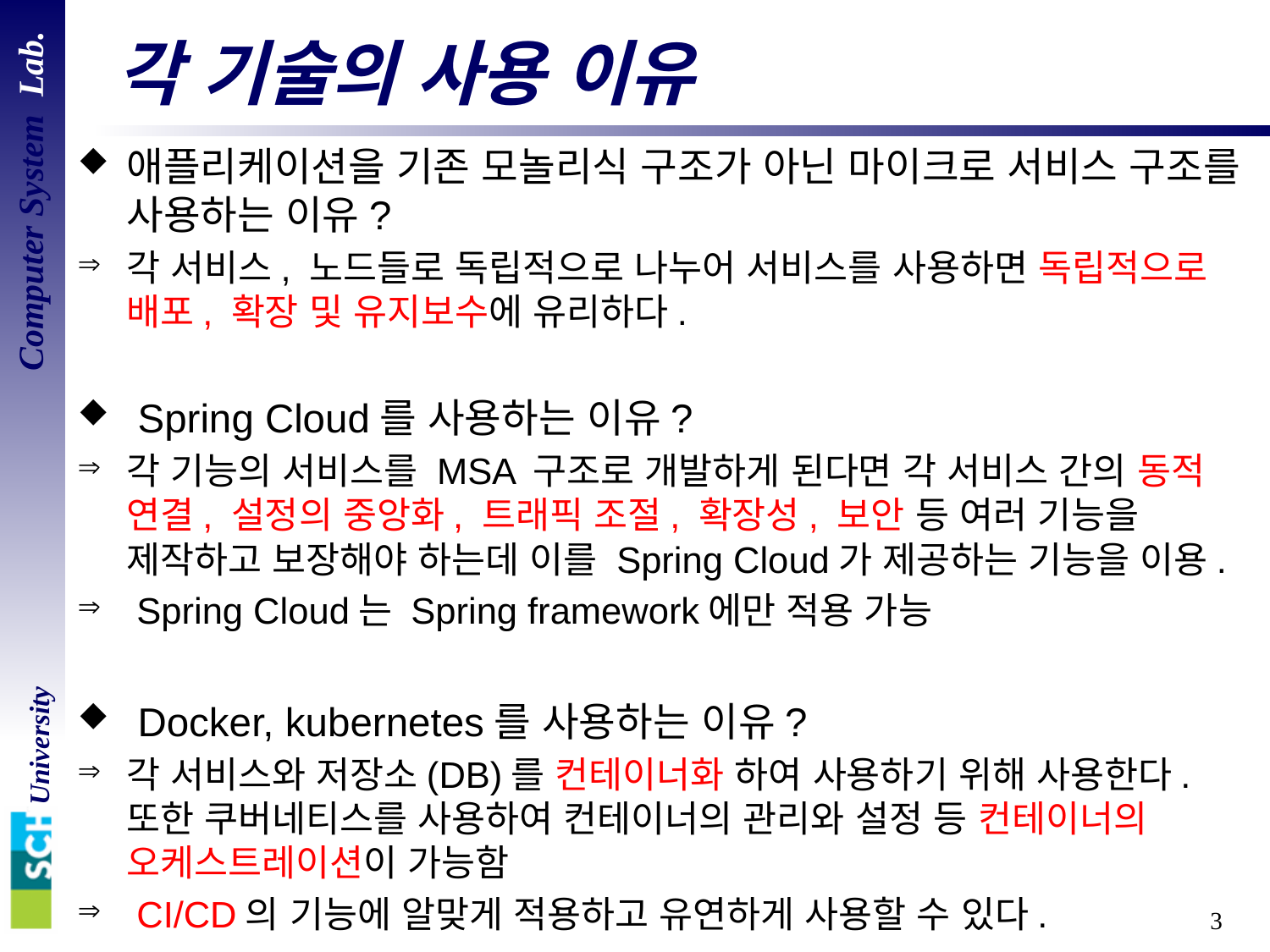

# 각 기술의 사용 이유
애플리케이션을 기존 모놀리식 구조가 아닌 마이크로 서비스 구조를 사용하는 이유?
각 서비스, 노드들로 독립적으로 나누어 서비스를 사용하면 독립적으로 배포, 확장 및 유지보수에 유리하다.

 Spring Cloud를 사용하는 이유?
각 기능의 서비스를 MSA 구조로 개발하게 된다면 각 서비스 간의 동적 연결, 설정의 중앙화, 트래픽 조절, 확장성, 보안 등 여러 기능을 제작하고 보장해야 하는데 이를 Spring Cloud가 제공하는 기능을 이용.
 Spring Cloud는 Spring framework에만 적용 가능

 Docker, kubernetes를 사용하는 이유?
각 서비스와 저장소(DB)를 컨테이너화 하여 사용하기 위해 사용한다. 또한 쿠버네티스를 사용하여 컨테이너의 관리와 설정 등 컨테이너의 오케스트레이션이 가능함
 CI/CD의 기능에 알맞게 적용하고 유연하게 사용할 수 있다.